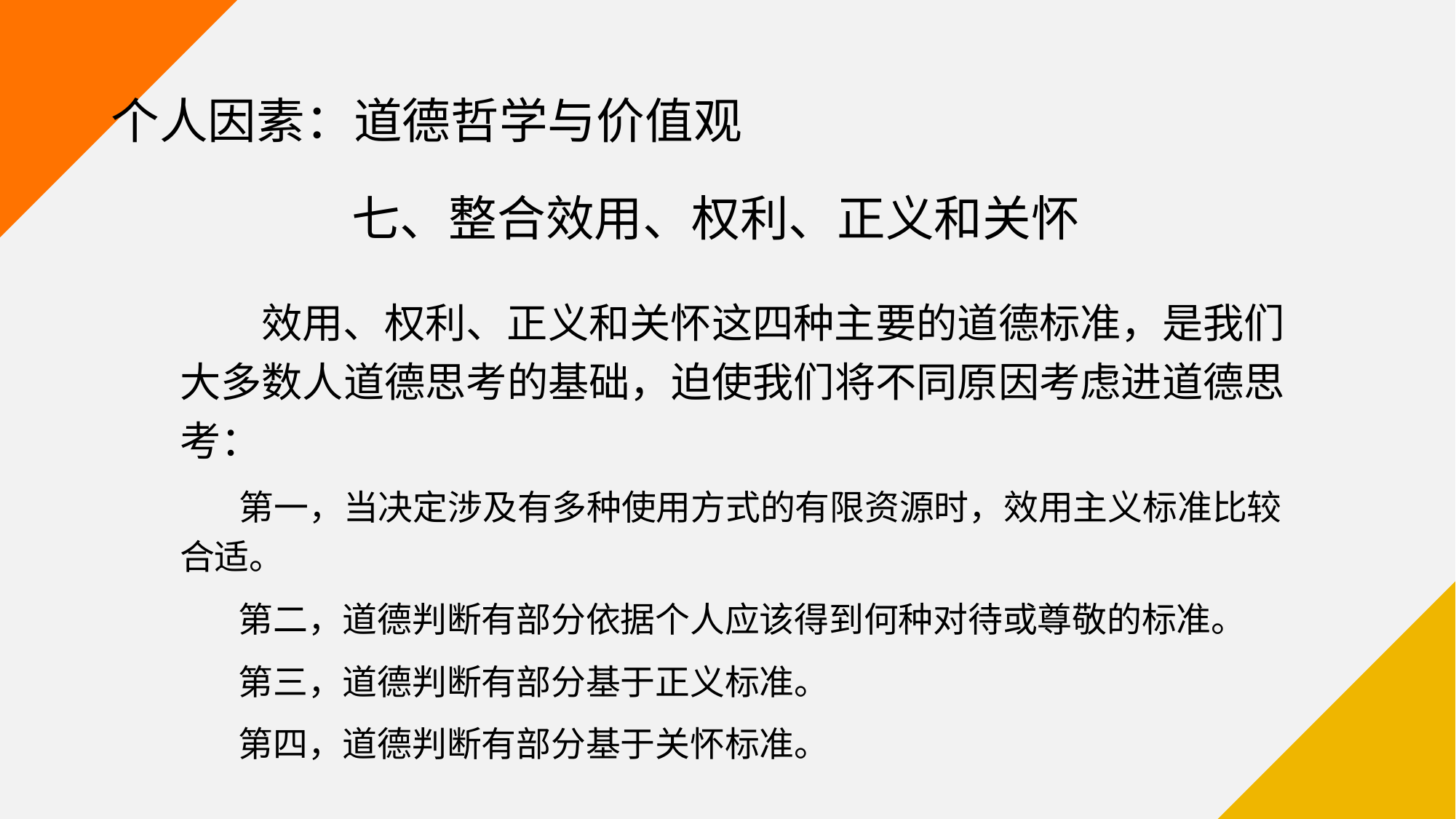

# 个人因素：道德哲学与价值观
七、整合效用、权利、正义和关怀
           效用、权利、正义和关怀这四种主要的道德标准，是我们大多数人道德思考的基础，迫使我们将不同原因考虑进道德思考：
                第一，当决定涉及有多种使用方式的有限资源时，效用主义标准比较合适。
          第二，道德判断有部分依据个人应该得到何种对待或尊敬的标准。
          第三，道德判断有部分基于正义标准。
          第四，道德判断有部分基于关怀标准。